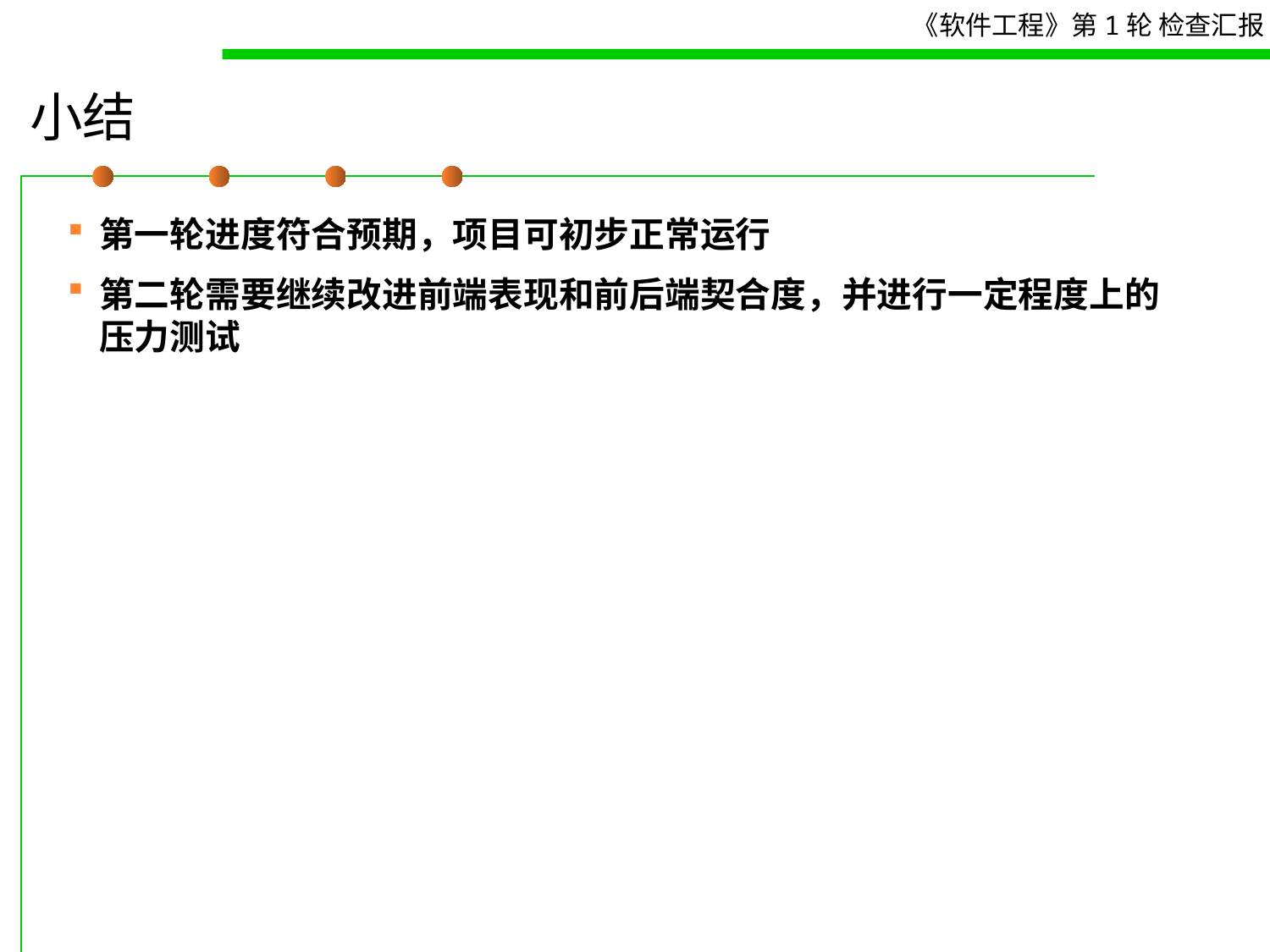

# 小结
第一轮进度符合预期，项目可初步正常运行
第二轮需要继续改进前端表现和前后端契合度，并进行一定程度上的压力测试